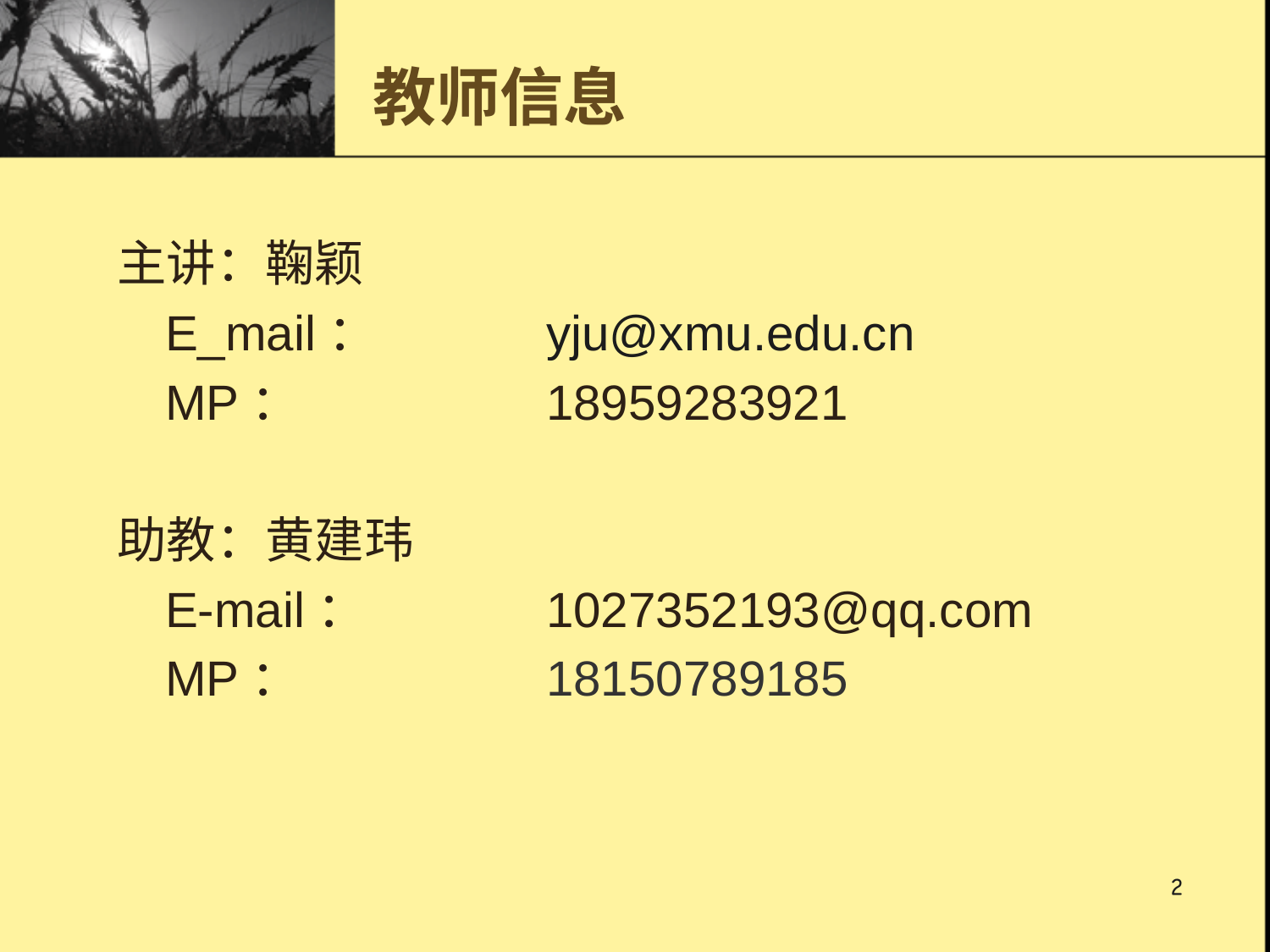

# 教师信息
主讲：鞠颖
	E_mail：		yju@xmu.edu.cn
	MP：		18959283921

助教：黄建玮
	E-mail：		1027352193@qq.com
	MP：		18150789185
2